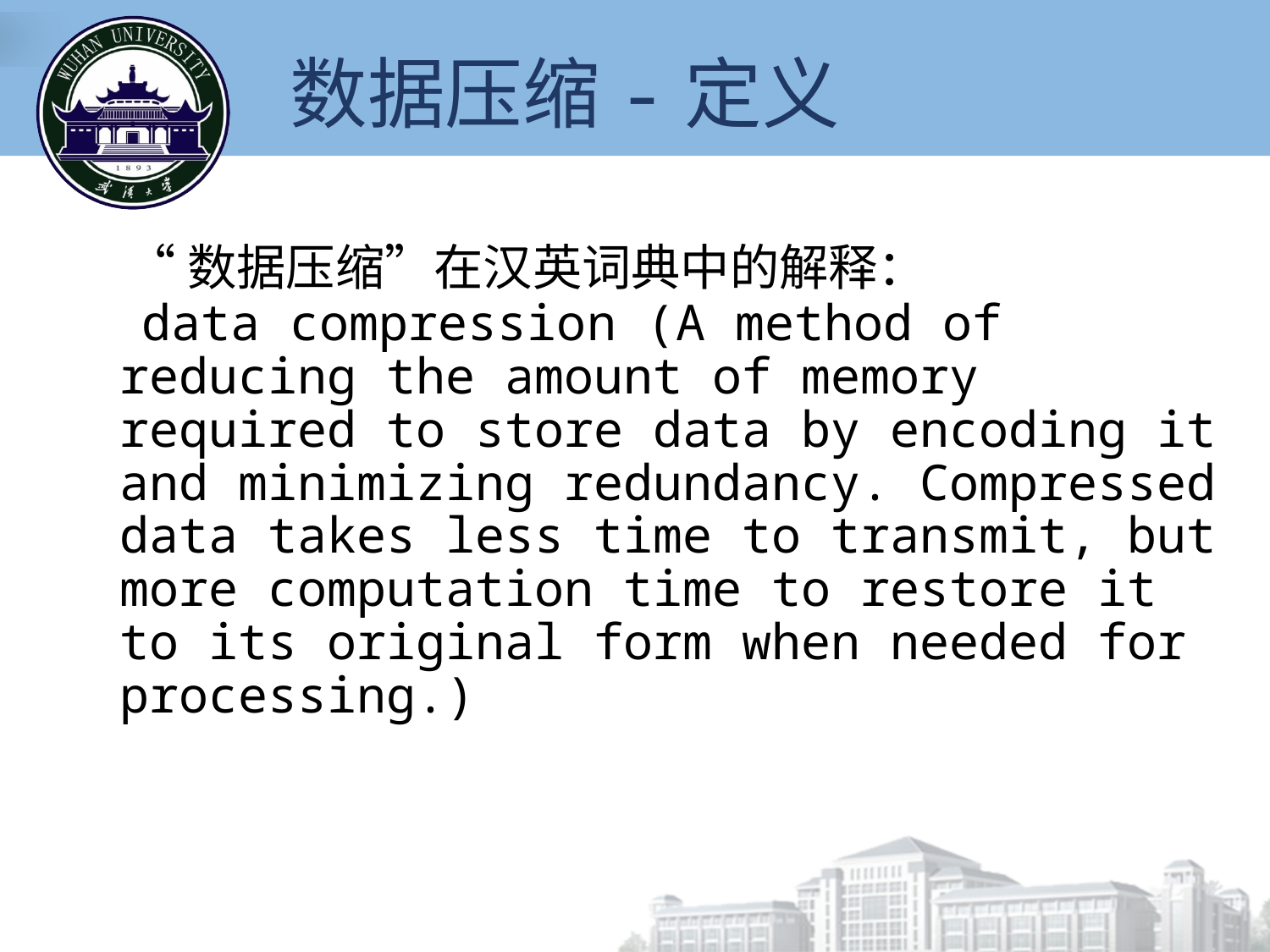

# 数据压缩-定义
   “数据压缩”在汉英词典中的解释：
 data compression (A method of reducing the amount of memory required to store data by encoding it and minimizing redundancy. Compressed data takes less time to transmit, but more computation time to restore it to its original form when needed for processing.)